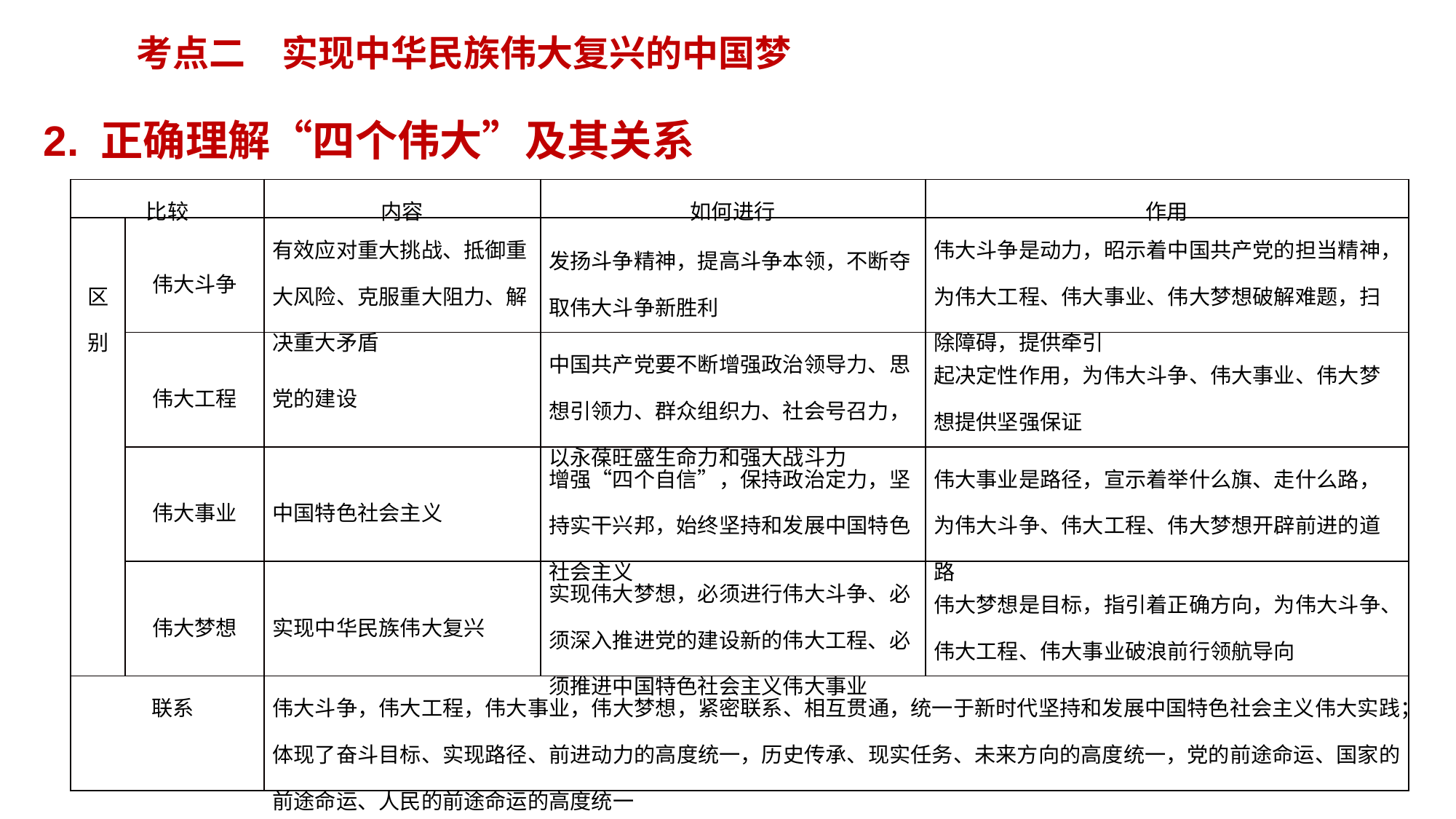

考点二　实现中华民族伟大复兴的中国梦
2. 正确理解“四个伟大”及其关系

| 比较 |  | 内容 | 如何进行 | 作用 |
| --- | --- | --- | --- | --- |
| 区别 | 伟大斗争 | 有效应对重大挑战、抵御重大风险、克服重大阻力、解决重大矛盾 | 发扬斗争精神，提高斗争本领，不断夺取伟大斗争新胜利 | 伟大斗争是动力，昭示着中国共产党的担当精神，为伟大工程、伟大事业、伟大梦想破解难题，扫除障碍，提供牵引 |
|  | 伟大工程 | 党的建设 | 中国共产党要不断增强政治领导力、思想引领力、群众组织力、社会号召力，以永葆旺盛生命力和强大战斗力 | 起决定性作用，为伟大斗争、伟大事业、伟大梦想提供坚强保证 |
|  | 伟大事业 | 中国特色社会主义 | 增强“四个自信”，保持政治定力，坚持实干兴邦，始终坚持和发展中国特色社会主义 | 伟大事业是路径，宣示着举什么旗、走什么路，为伟大斗争、伟大工程、伟大梦想开辟前进的道路 |
|  | 伟大梦想 | 实现中华民族伟大复兴 | 实现伟大梦想，必须进行伟大斗争、必须深入推进党的建设新的伟大工程、必须推进中国特色社会主义伟大事业 | 伟大梦想是目标，指引着正确方向，为伟大斗争、伟大工程、伟大事业破浪前行领航导向 |
| 联系 |  | 伟大斗争，伟大工程，伟大事业，伟大梦想，紧密联系、相互贯通，统一于新时代坚持和发展中国特色社会主义伟大实践；体现了奋斗目标、实现路径、前进动力的高度统一，历史传承、现实任务、未来方向的高度统一，党的前途命运、国家的前途命运、人民的前途命运的高度统一 |  |  |